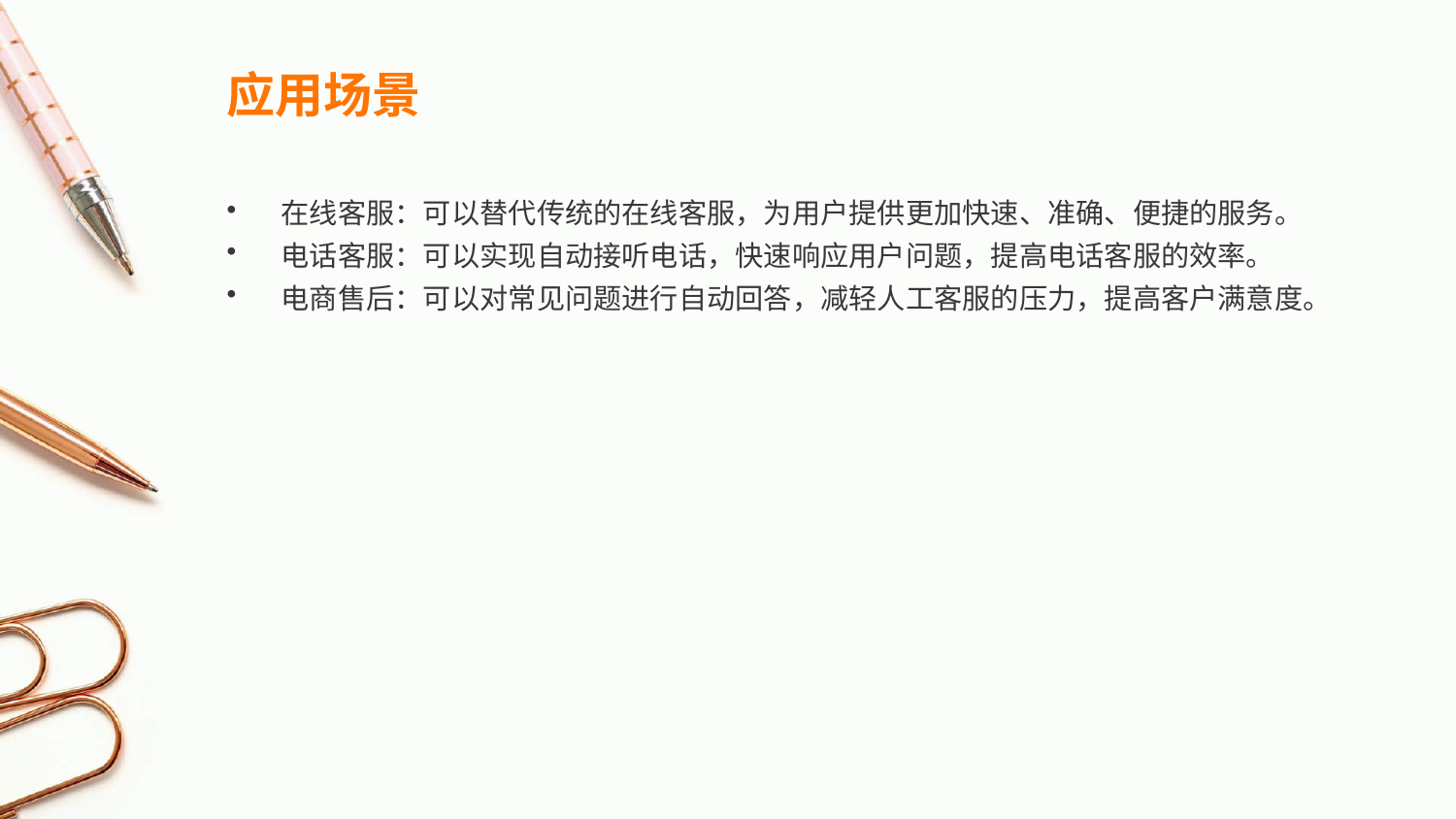

应用场景
在线客服：可以替代传统的在线客服，为用户提供更加快速、准确、便捷的服务。
电话客服：可以实现自动接听电话，快速响应用户问题，提高电话客服的效率。
电商售后：可以对常见问题进行自动回答，减轻人工客服的压力，提高客户满意度。